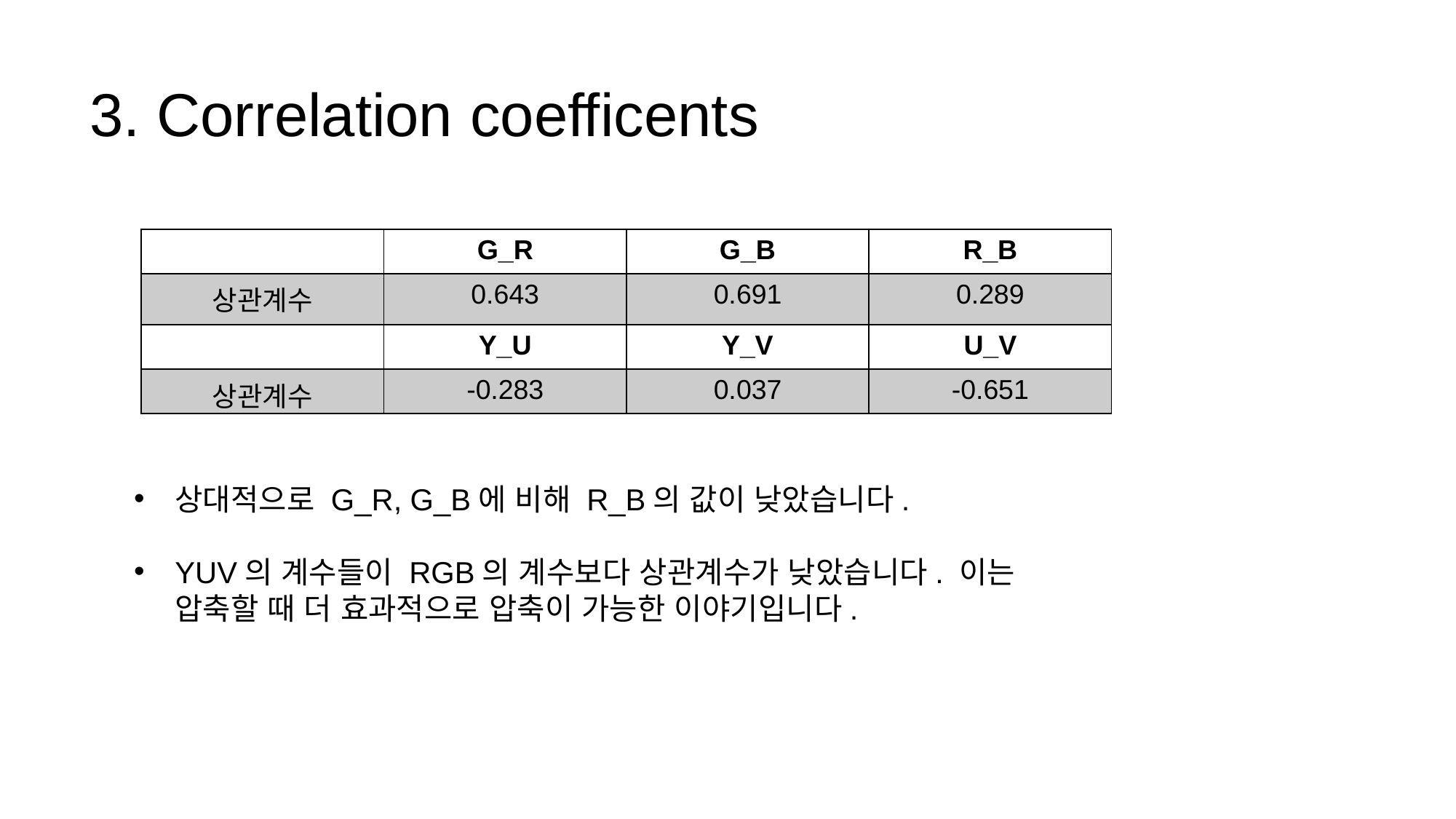

3. Correlation coefficents
|  | G\_R | G\_B | R\_B |
| --- | --- | --- | --- |
| 상관계수 | 0.643 | 0.691 | 0.289 |
|  | Y\_U | Y\_V | U\_V |
| 상관계수 | -0.283 | 0.037 | -0.651 |
상대적으로 G_R, G_B에 비해 R_B의 값이 낮았습니다.

YUV의 계수들이 RGB의 계수보다 상관계수가 낮았습니다. 이는 압축할 때 더 효과적으로 압축이 가능한 이야기입니다.